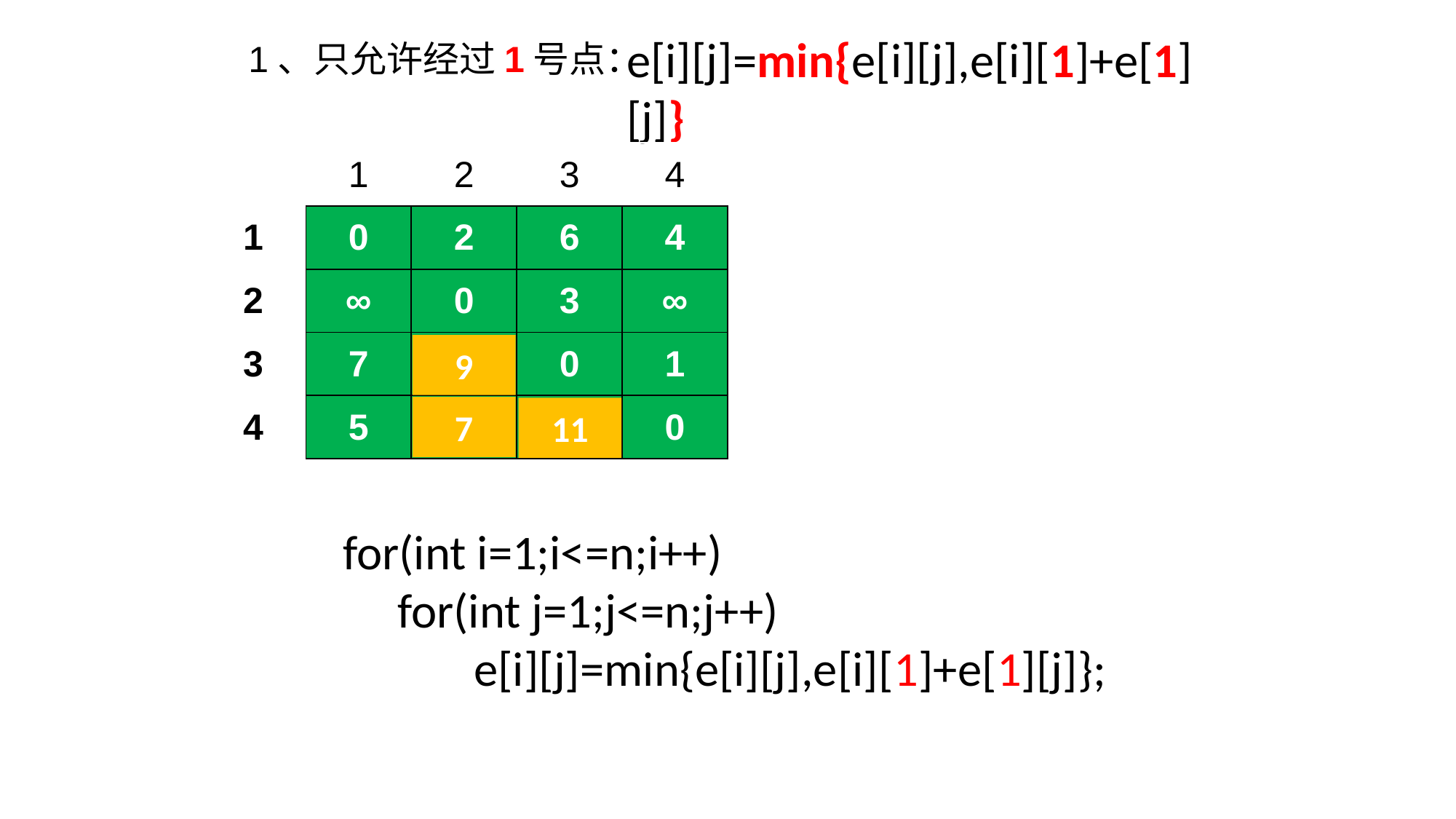

e[i][j]=min{e[i][j],e[i][1]+e[1][j]}
1、只允许经过1号点：
|  | 1 | 2 | 3 | 4 |
| --- | --- | --- | --- | --- |
| 1 | 0 | 2 | 6 | 4 |
| 2 | ∞ | 0 | 3 | ∞ |
| 3 | 7 | ∞ | 0 | 1 |
| 4 | 5 | ∞ | 12 | 0 |
9
7
11
for(int i=1;i<=n;i++)
     for(int j=1;j<=n;j++)
            e[i][j]=min{e[i][j],e[i][1]+e[1][j]};